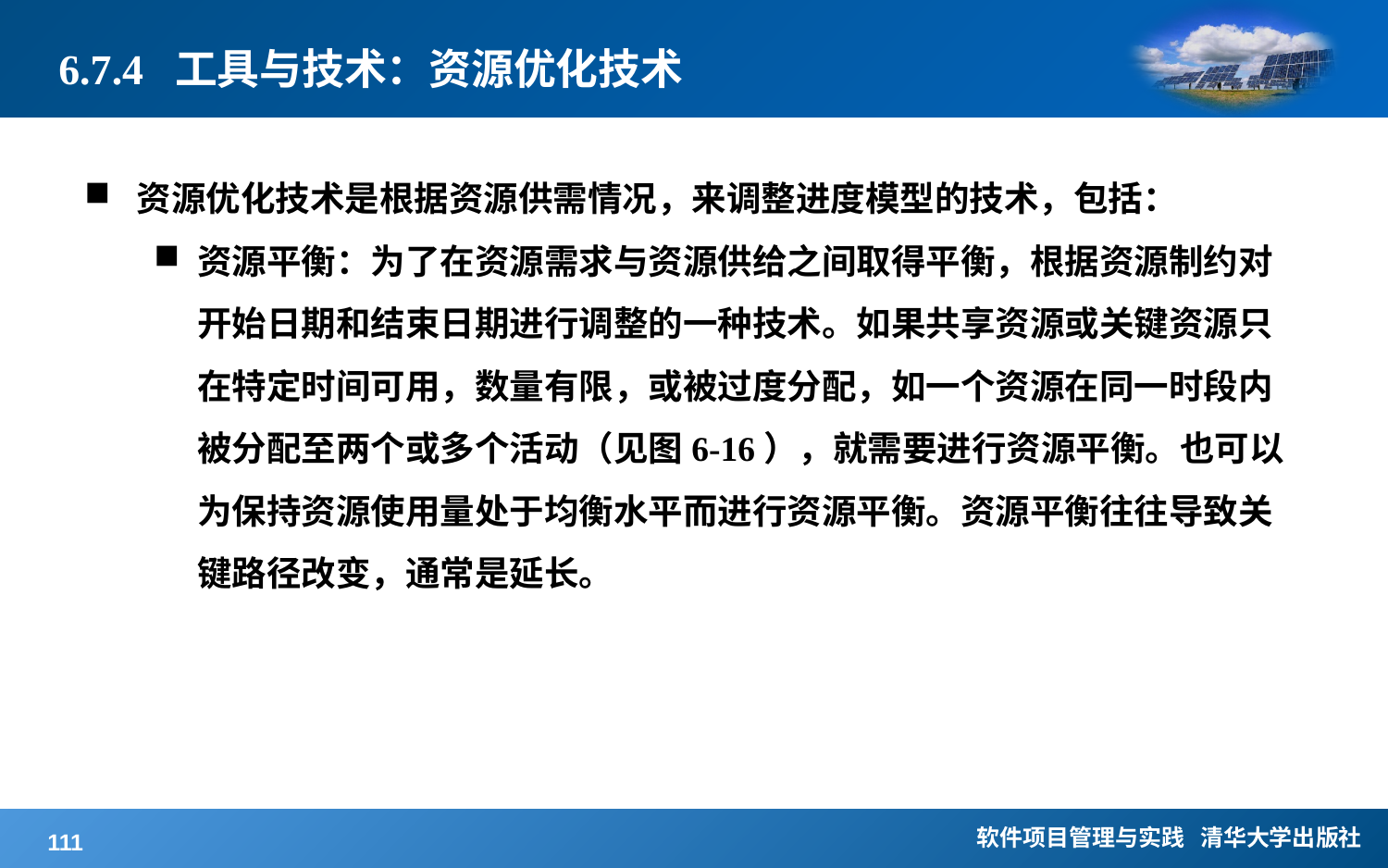

# 6.7.4  工具与技术：资源优化技术
资源优化技术是根据资源供需情况，来调整进度模型的技术，包括：
资源平衡：为了在资源需求与资源供给之间取得平衡，根据资源制约对开始日期和结束日期进行调整的一种技术。如果共享资源或关键资源只在特定时间可用，数量有限，或被过度分配，如一个资源在同一时段内被分配至两个或多个活动（见图6-16），就需要进行资源平衡。也可以为保持资源使用量处于均衡水平而进行资源平衡。资源平衡往往导致关键路径改变，通常是延长。